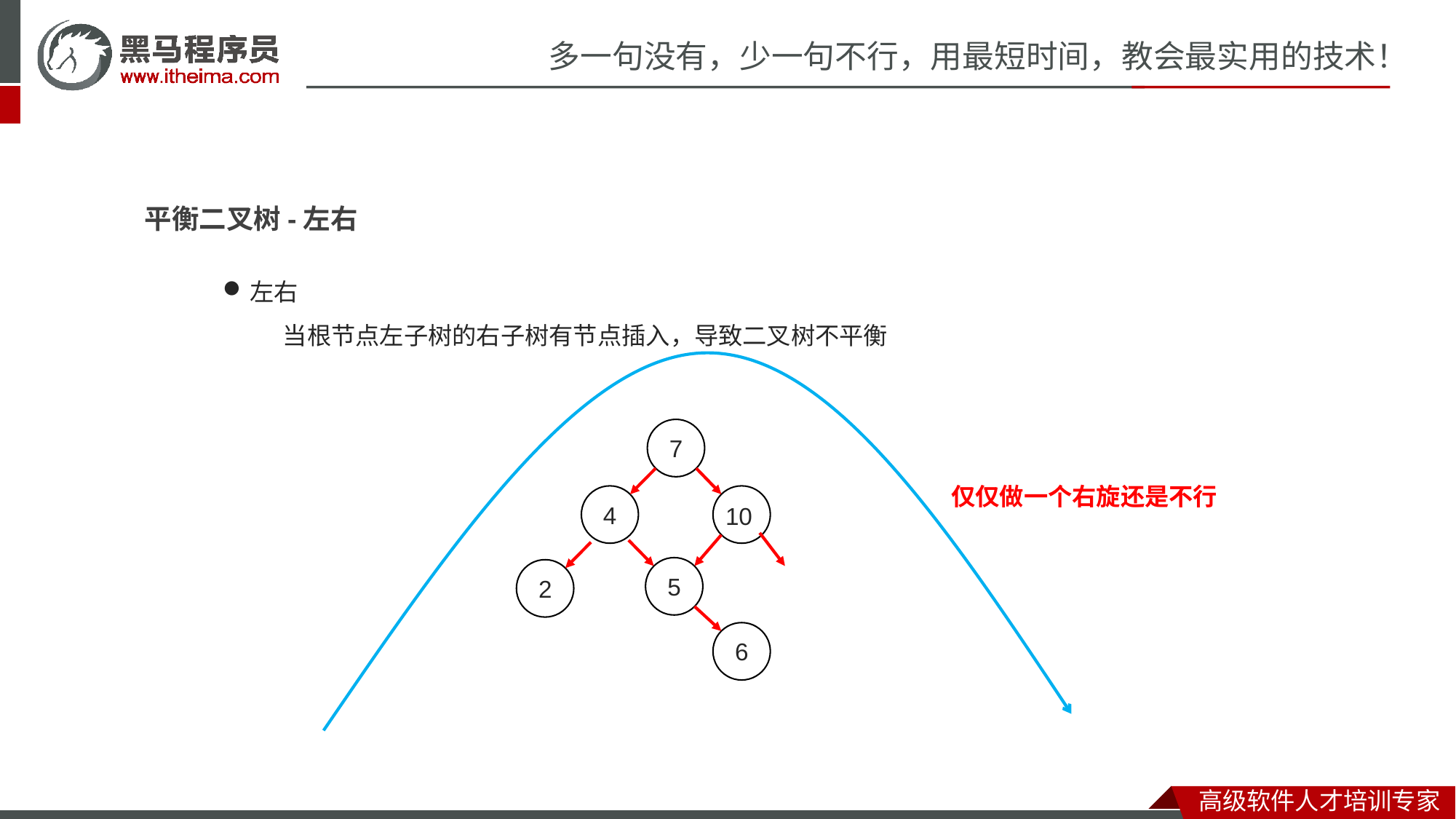

平衡二叉树-左右
左右
          当根节点左子树的右子树有节点插入，导致二叉树不平衡

7
仅仅做一个右旋还是不行
4

10
5
2
6